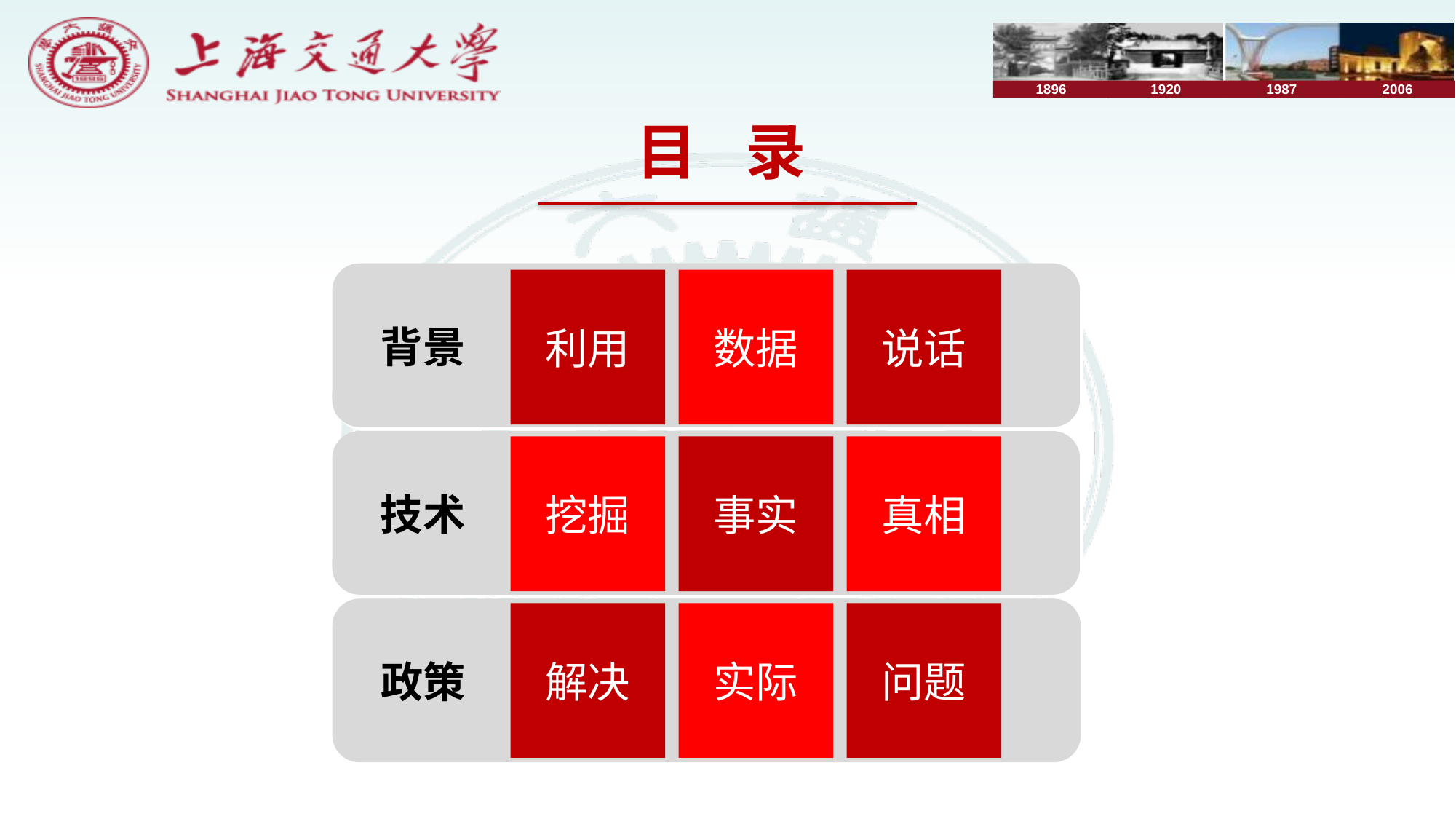

目	录
  背景
利用
数据
说话
  技术
挖掘
事实
真相
  政策
解决
实际
问题